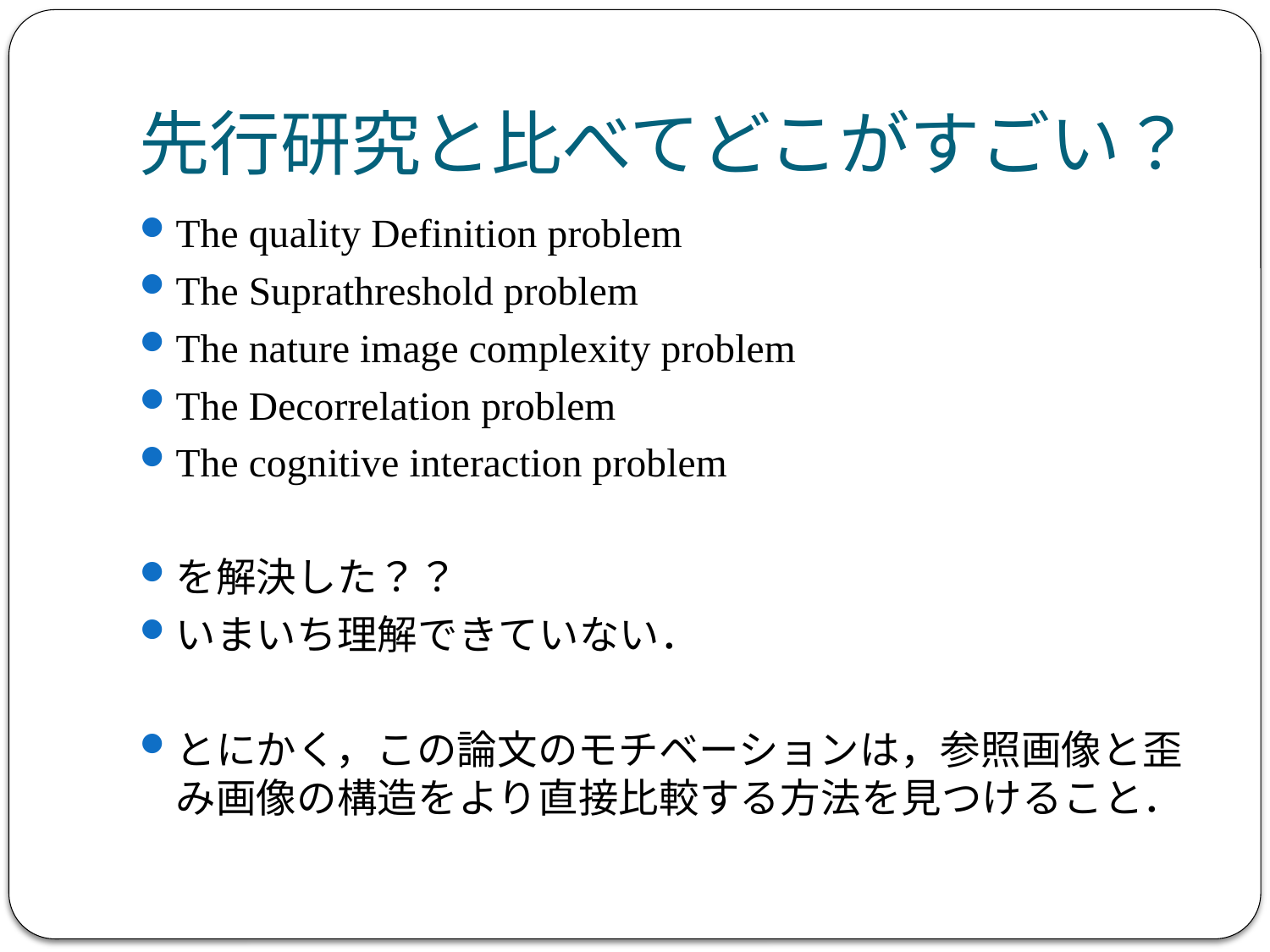

# 先行研究と比べてどこがすごい？
The quality Definition problem
The Suprathreshold problem
The nature image complexity problem
The Decorrelation problem
The cognitive interaction problem

を解決した？？
いまいち理解できていない．

とにかく，この論文のモチベーションは，参照画像と歪み画像の構造をより直接比較する方法を見つけること．